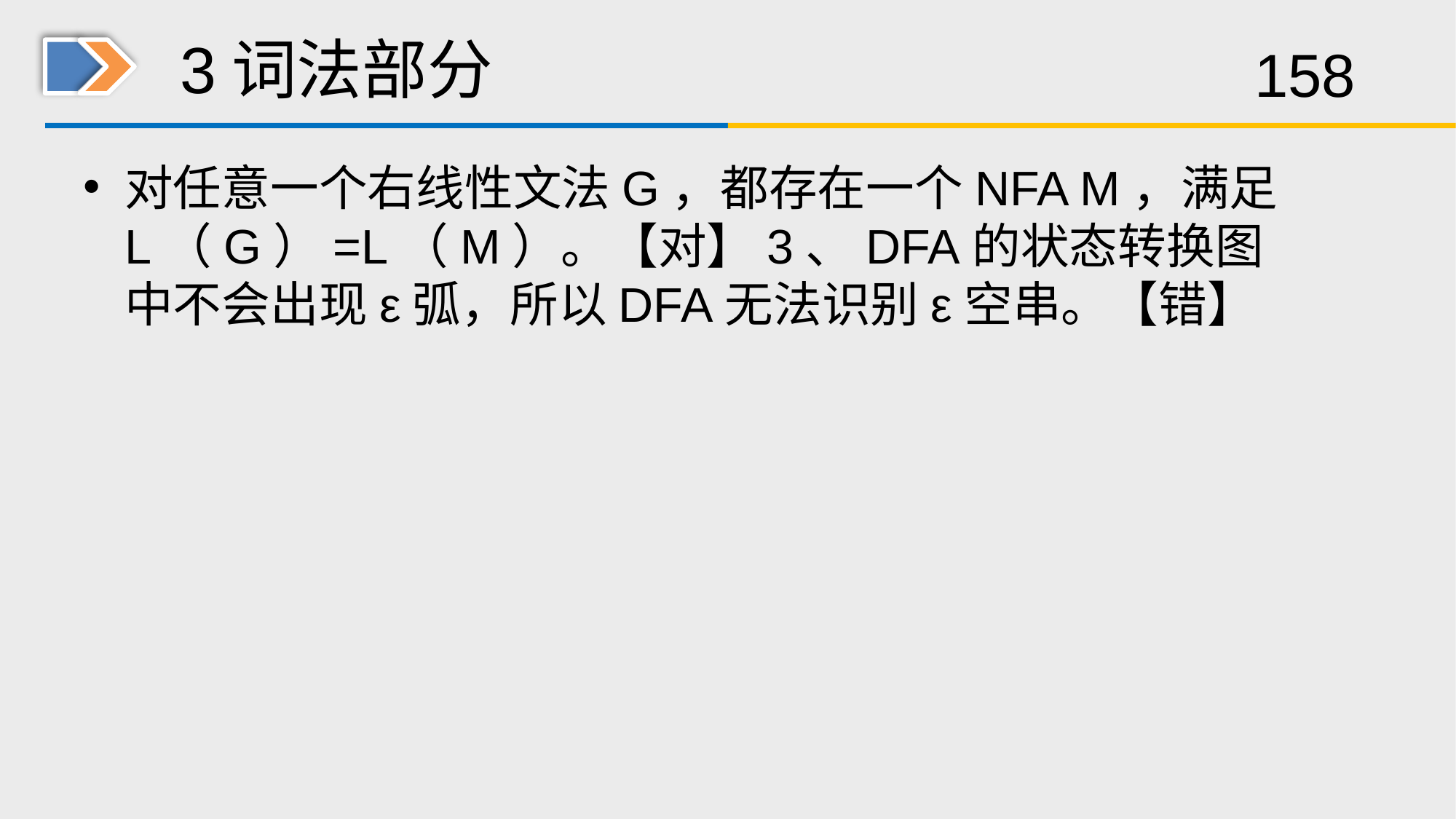

# 3词法部分
158
对任意一个右线性文法G，都存在一个NFA M，满足L（G）=L（M）。【对】3、DFA的状态转换图中不会出现ε弧，所以DFA无法识别ε空串。【错】